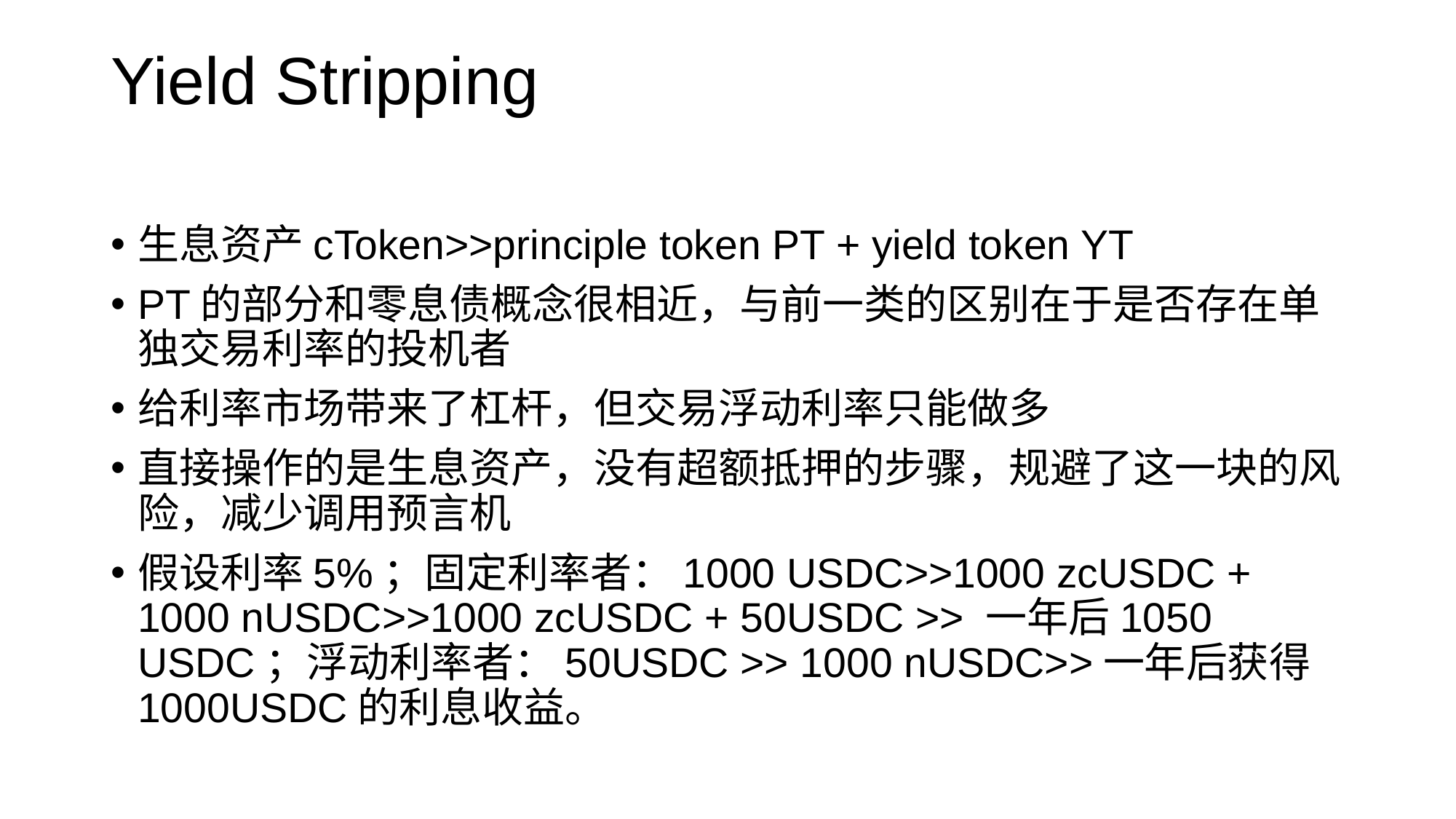

# Yield Stripping
生息资产cToken>>principle token PT + yield token YT
PT的部分和零息债概念很相近，与前一类的区别在于是否存在单独交易利率的投机者
给利率市场带来了杠杆，但交易浮动利率只能做多
直接操作的是生息资产，没有超额抵押的步骤，规避了这一块的风险，减少调用预言机
假设利率5%；固定利率者：1000 USDC>>1000 zcUSDC + 1000 nUSDC>>1000 zcUSDC + 50USDC >> 一年后1050 USDC；浮动利率者：50USDC >> 1000 nUSDC>>一年后获得1000USDC的利息收益。